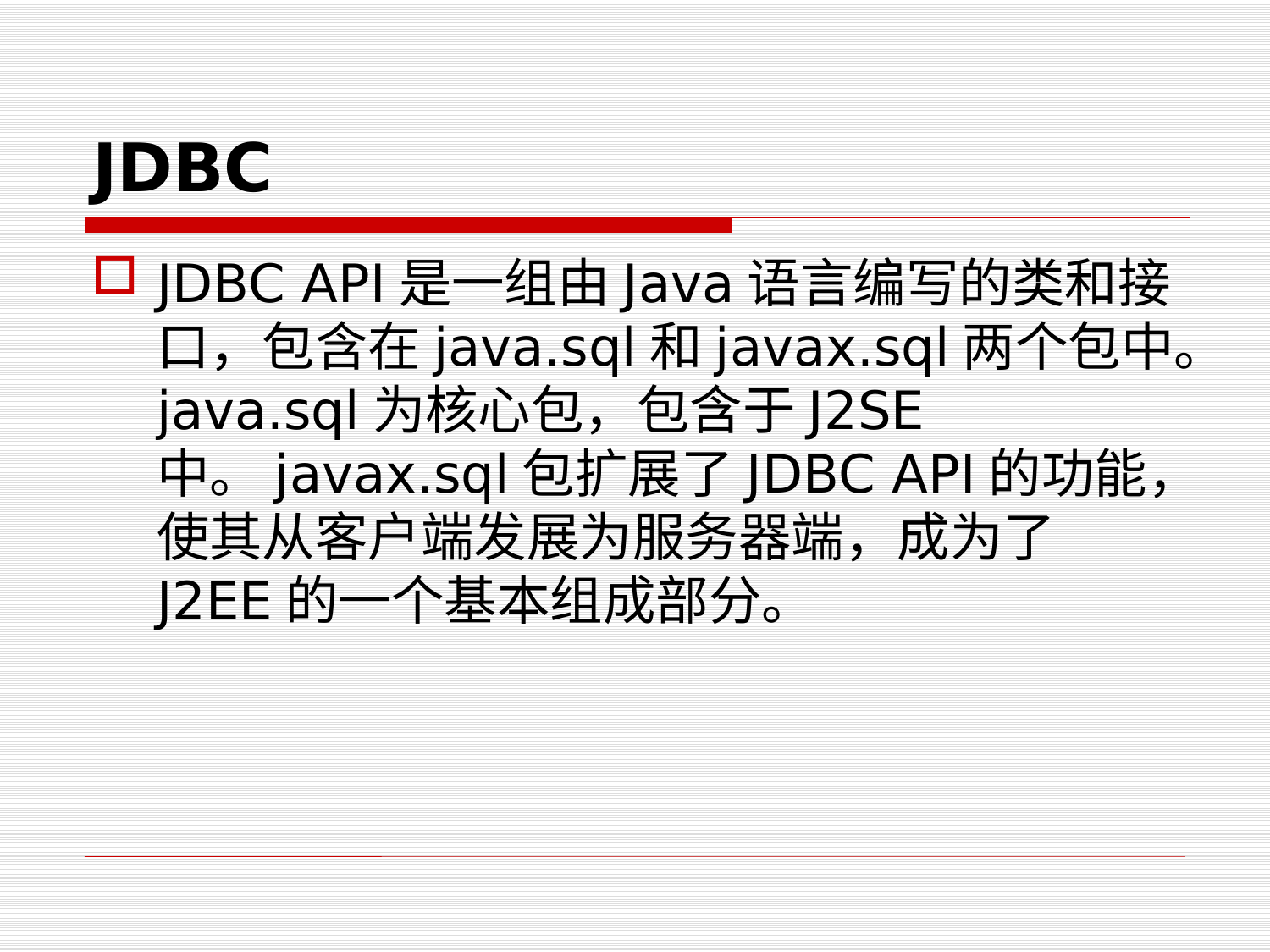

# JDBC
JDBC API是一组由Java语言编写的类和接口，包含在java.sql和javax.sql两个包中。java.sql为核心包，包含于J2SE中。javax.sql包扩展了JDBC API的功能，使其从客户端发展为服务器端，成为了J2EE的一个基本组成部分。